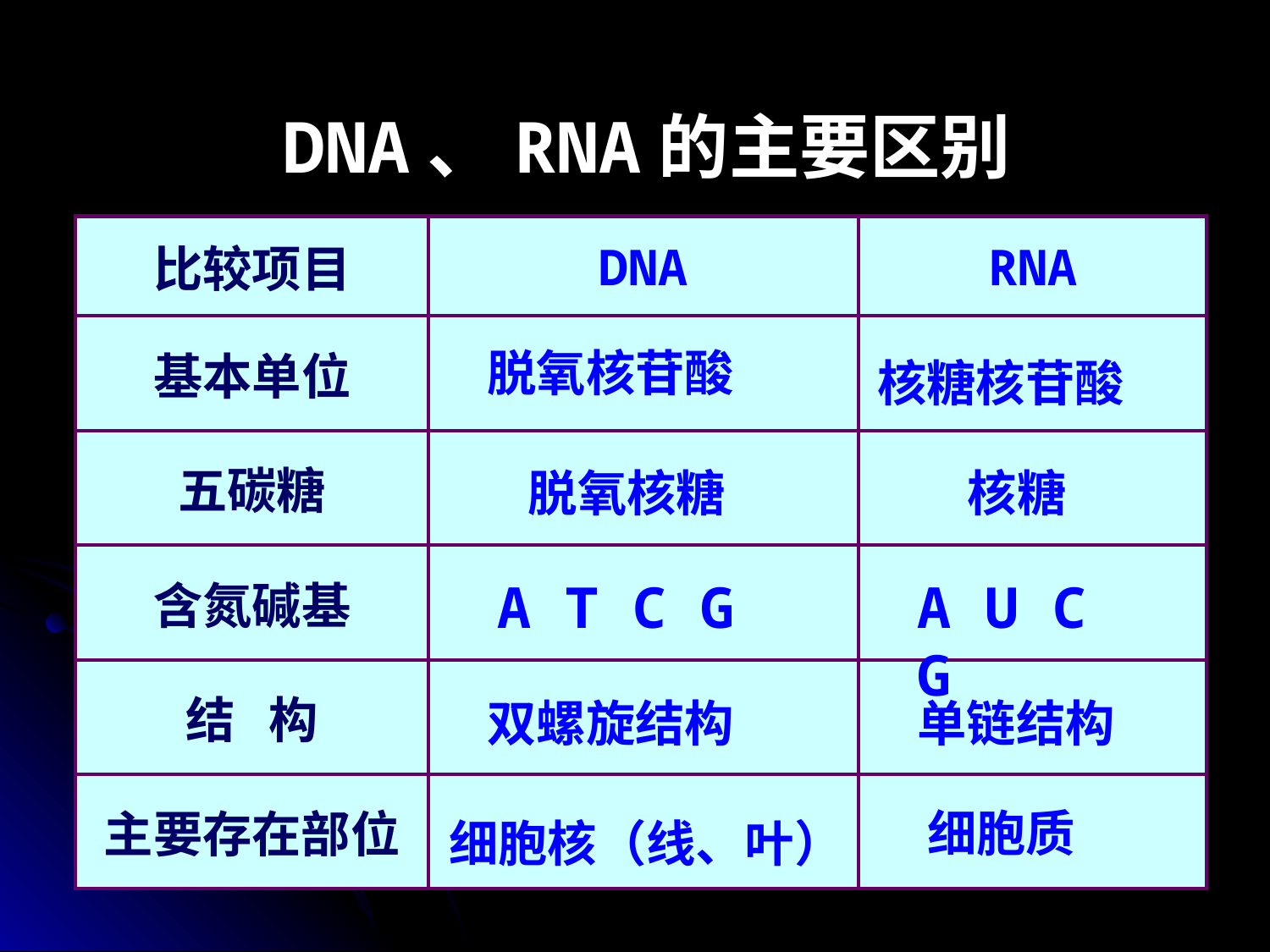

DNA、RNA的主要区别
| 比较项目 | DNA | RNA |
| --- | --- | --- |
| 基本单位 |  |  |
| 五碳糖 |  |  |
| 含氮碱基 |  |  |
| 结 构 |  |  |
| 主要存在部位 |  |  |
脱氧核苷酸
核糖核苷酸
脱氧核糖
核糖
A T C G
A U C G
双螺旋结构
单链结构
细胞质
细胞核（线、叶）